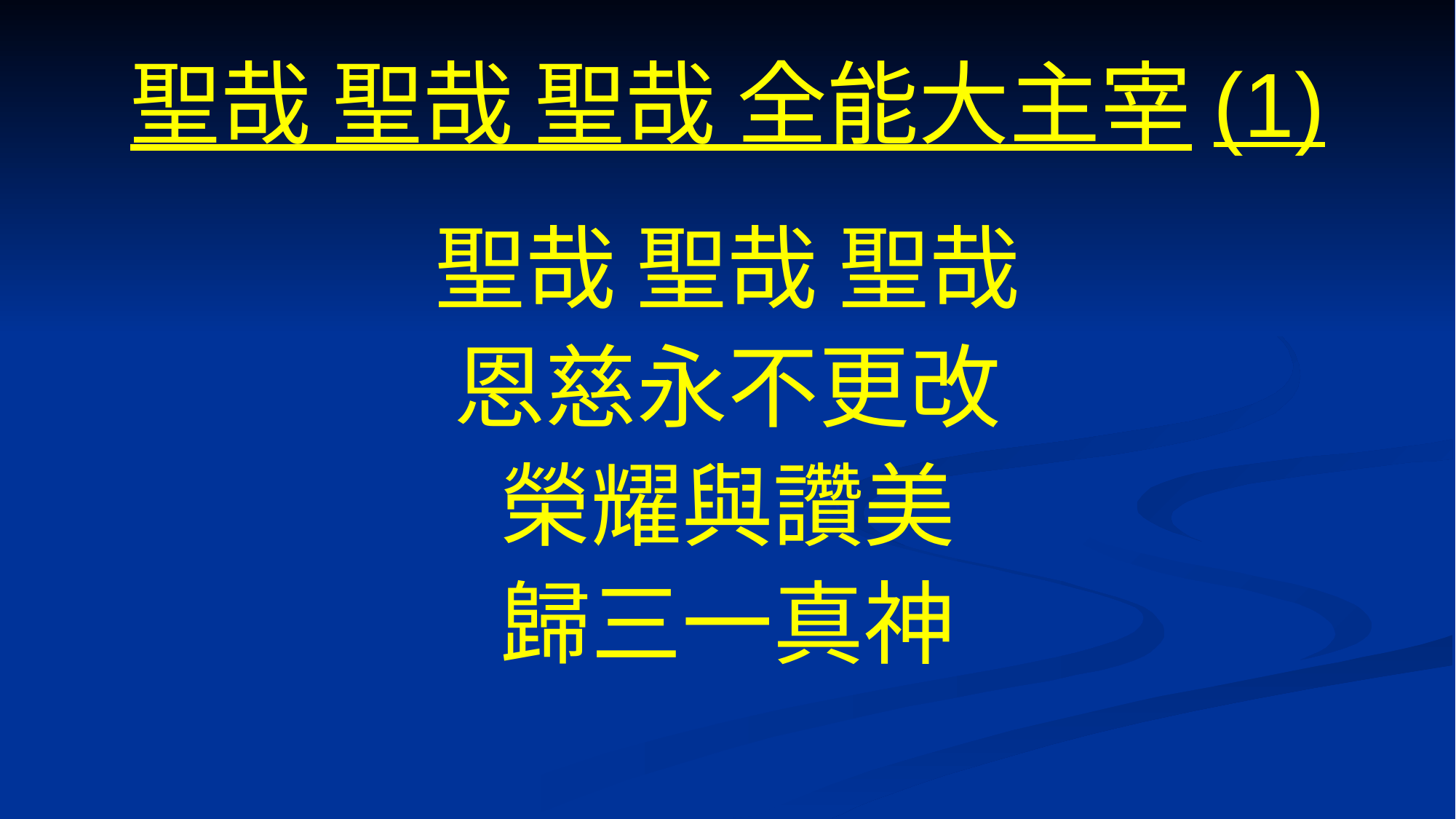

# 聖哉 聖哉 聖哉 全能大主宰(1)
聖哉 聖哉 聖哉
恩慈永不更改
榮耀與讚美
歸三一真神